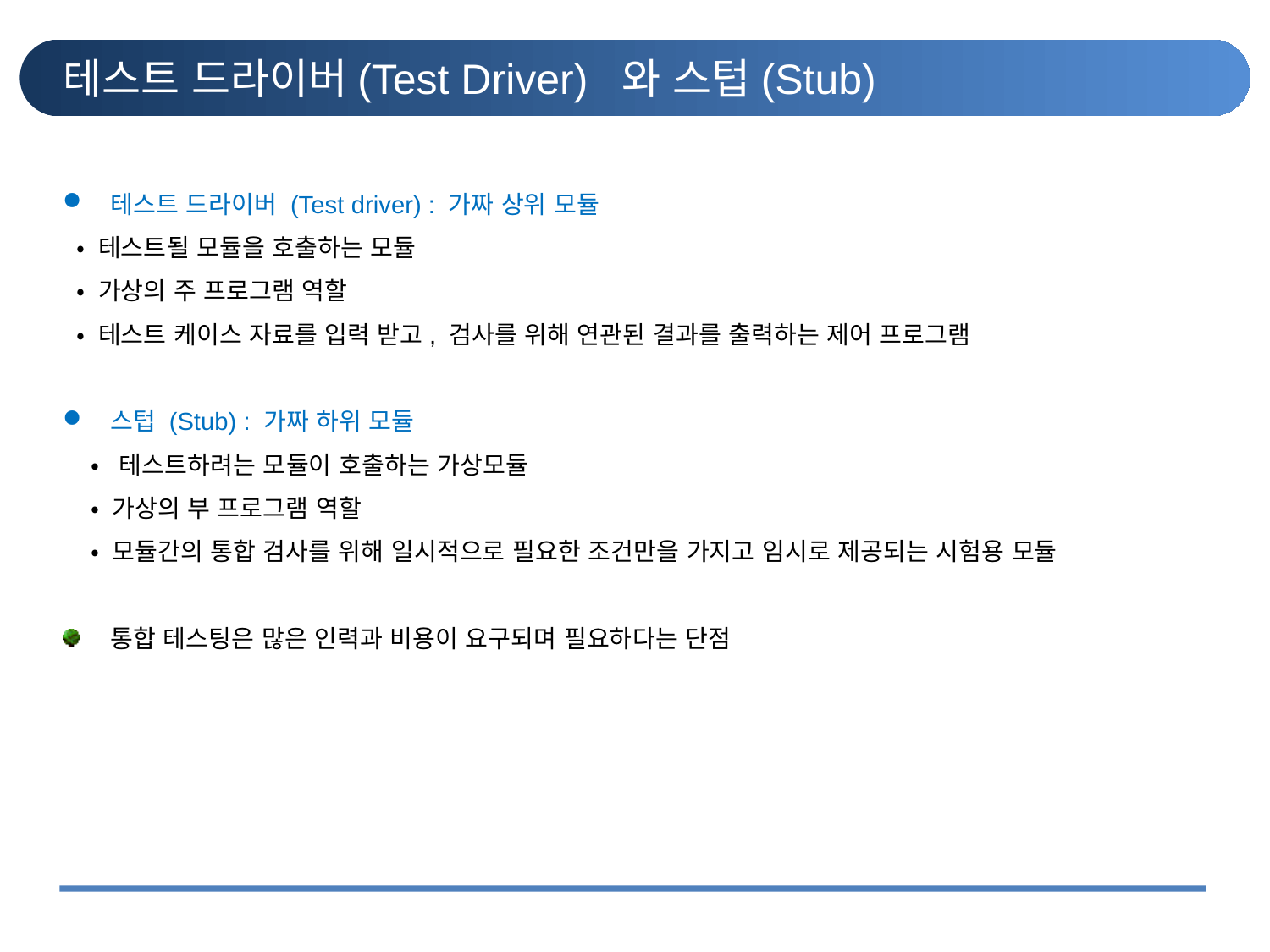

# 테스트 드라이버(Test Driver)  와 스텁(Stub)
테스트 드라이버 (Test driver) : 가짜 상위 모듈
  • 테스트될 모듈을 호출하는 모듈
  • 가상의 주 프로그램 역할
  • 테스트 케이스 자료를 입력 받고, 검사를 위해 연관된 결과를 출력하는 제어 프로그램

스텁 (Stub) : 가짜 하위 모듈
    •  테스트하려는 모듈이 호출하는 가상모듈
    • 가상의 부 프로그램 역할
    • 모듈간의 통합 검사를 위해 일시적으로 필요한 조건만을 가지고 임시로 제공되는 시험용 모듈

통합 테스팅은 많은 인력과 비용이 요구되며 필요하다는 단점